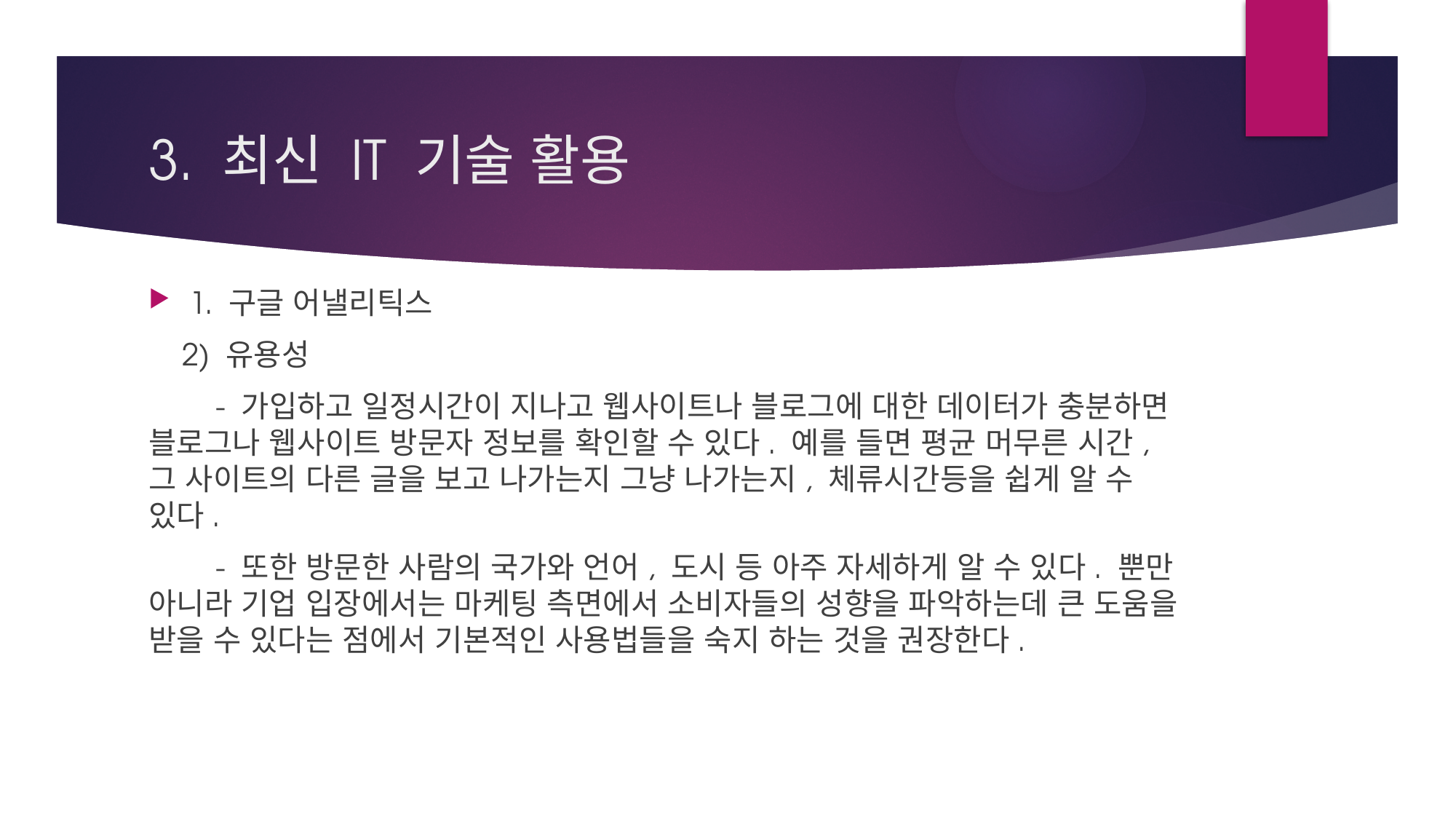

# 3. 최신 IT 기술 활용
1. 구글 어낼리틱스
    2) 유용성
        - 가입하고 일정시간이 지나고 웹사이트나 블로그에 대한 데이터가 충분하면 블로그나 웹사이트 방문자 정보를 확인할 수 있다. 예를 들면 평균 머무른 시간, 그 사이트의 다른 글을 보고 나가는지 그냥 나가는지, 체류시간등을 쉽게 알 수 있다.
        - 또한 방문한 사람의 국가와 언어, 도시 등 아주 자세하게 알 수 있다. 뿐만 아니라 기업 입장에서는 마케팅 측면에서 소비자들의 성향을 파악하는데 큰 도움을 받을 수 있다는 점에서 기본적인 사용법들을 숙지 하는 것을 권장한다.